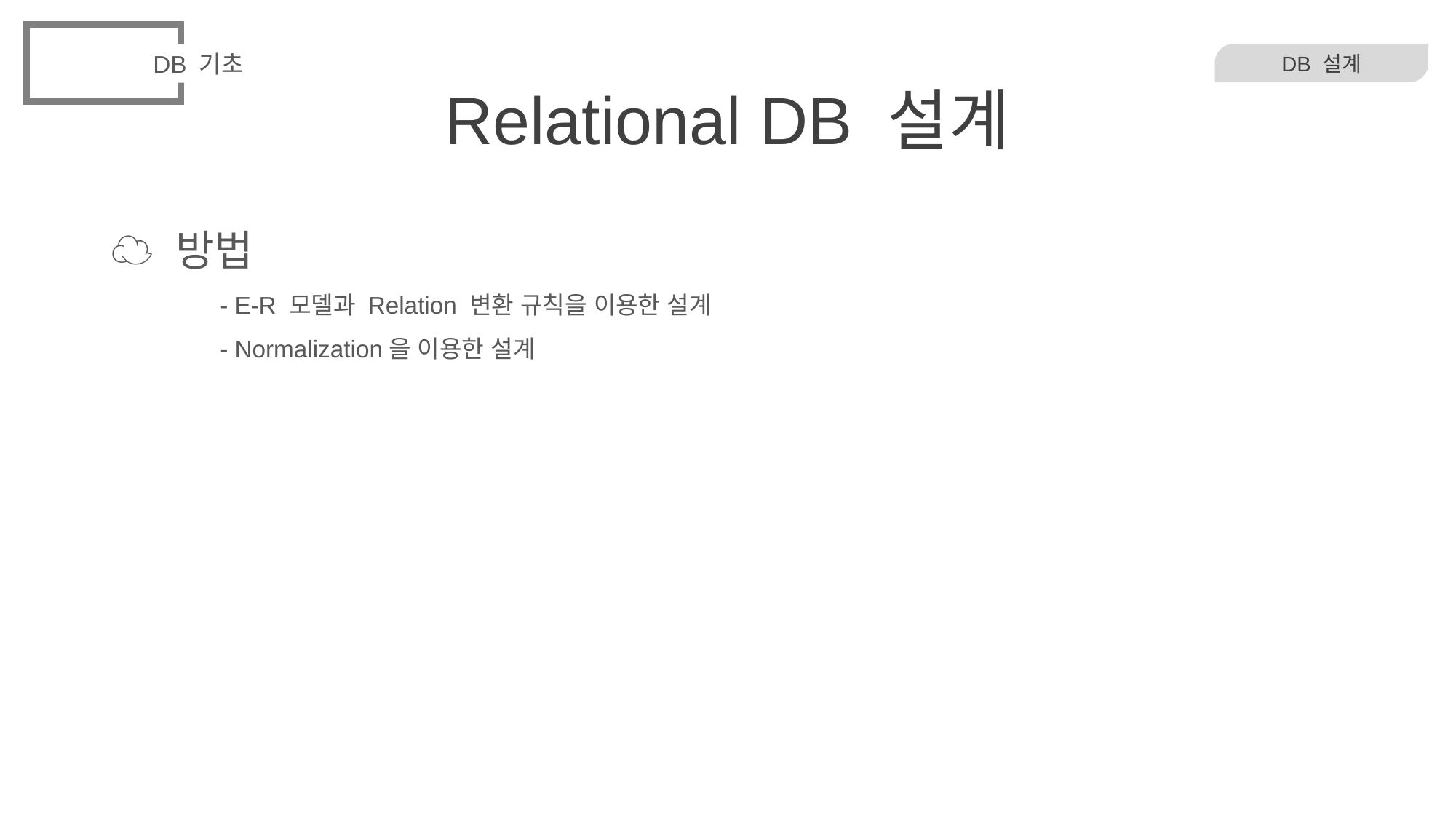

DB 기초
# Relational DB 설계
DB 설계
☁ 방법
	- E-R 모델과 Relation 변환 규칙을 이용한 설계
	- Normalization을 이용한 설계